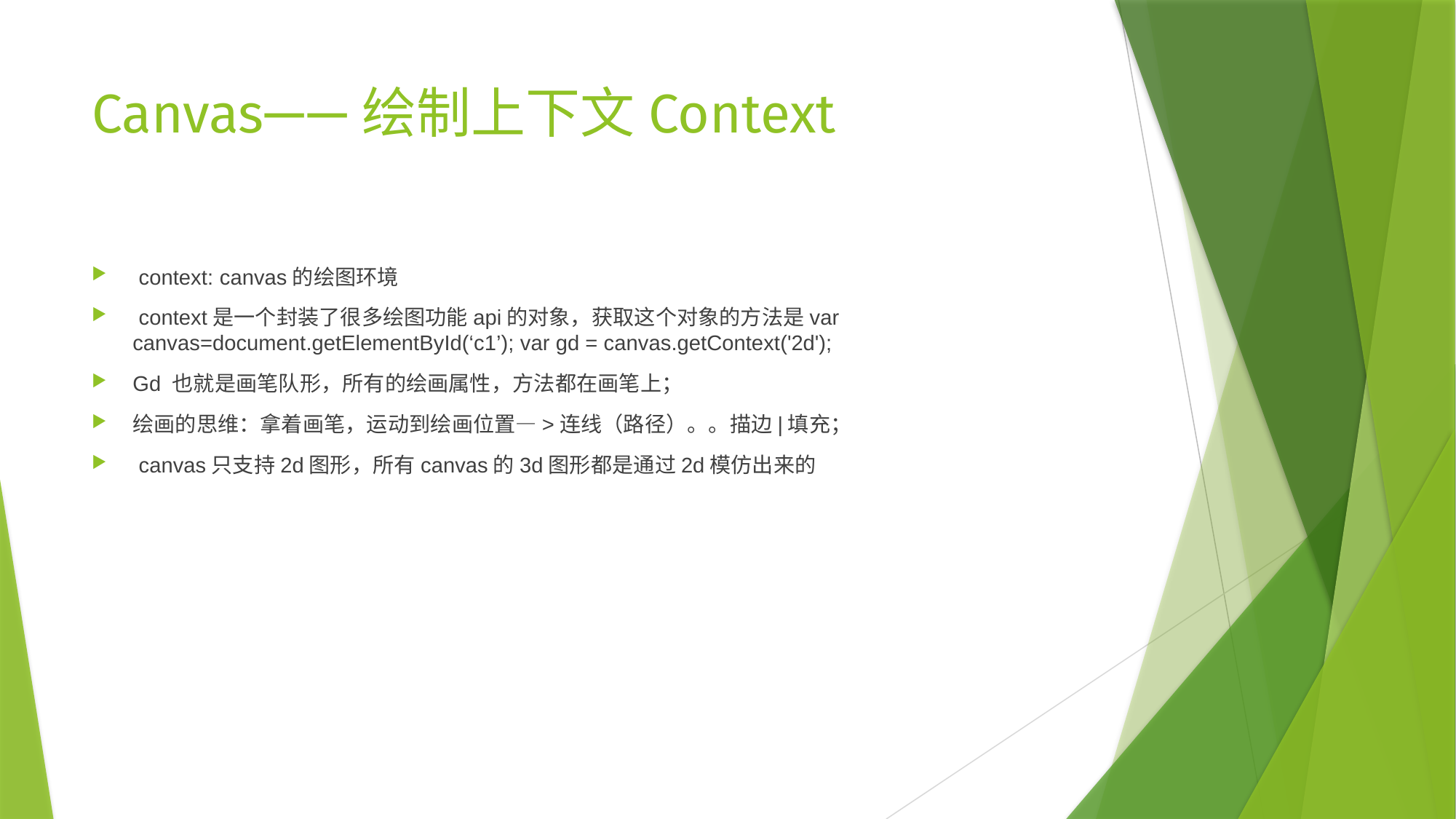

# Canvas——绘制上下文Context
 context: canvas的绘图环境
 context是一个封装了很多绘图功能api的对象，获取这个对象的方法是var canvas=document.getElementById(‘c1’); var gd = canvas.getContext('2d');
Gd 也就是画笔队形，所有的绘画属性，方法都在画笔上；
绘画的思维：拿着画笔，运动到绘画位置—>连线（路径）。。描边|填充；
 canvas只支持2d图形，所有canvas的3d图形都是通过2d模仿出来的